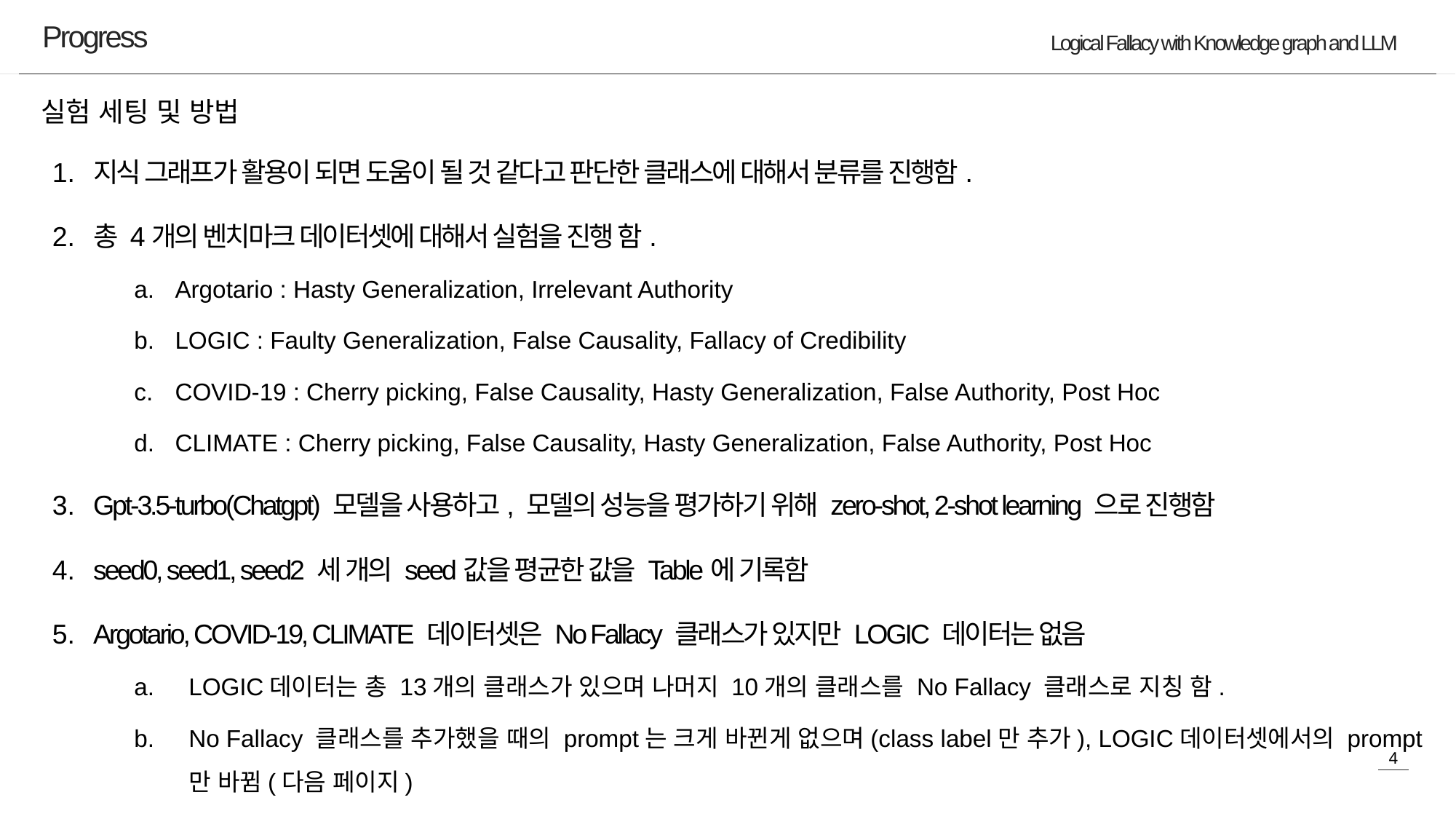

Progress
실험 세팅 및 방법
지식 그래프가 활용이 되면 도움이 될 것 같다고 판단한 클래스에 대해서 분류를 진행함.
총 4개의 벤치마크 데이터셋에 대해서 실험을 진행 함.
Argotario : Hasty Generalization, Irrelevant Authority
LOGIC : Faulty Generalization, False Causality, Fallacy of Credibility
COVID-19 : Cherry picking, False Causality, Hasty Generalization, False Authority, Post Hoc
CLIMATE : Cherry picking, False Causality, Hasty Generalization, False Authority, Post Hoc
Gpt-3.5-turbo(Chatgpt) 모델을 사용하고, 모델의 성능을 평가하기 위해 zero-shot, 2-shot learning 으로 진행함
seed0, seed1, seed2 세 개의 seed값을 평균한 값을 Table에 기록함
Argotario, COVID-19, CLIMATE 데이터셋은 No Fallacy 클래스가 있지만 LOGIC 데이터는 없음
LOGIC데이터는 총 13개의 클래스가 있으며 나머지 10개의 클래스를 No Fallacy 클래스로 지칭 함.
No Fallacy 클래스를 추가했을 때의 prompt는 크게 바뀐게 없으며(class label만 추가), LOGIC데이터셋에서의 prompt만 바뀜(다음 페이지)